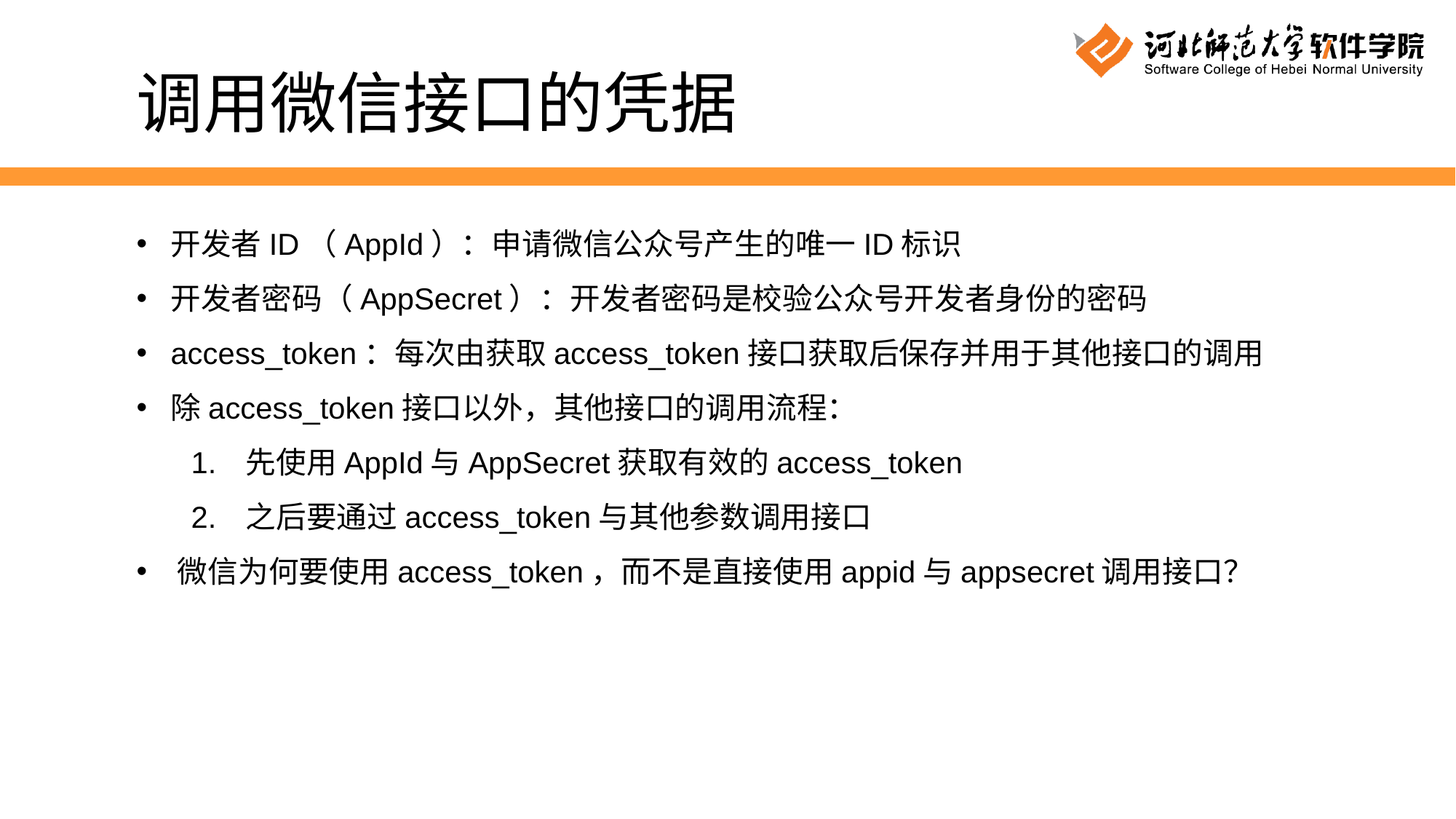

调用微信接口的凭据
开发者ID（AppId）：申请微信公众号产生的唯一ID标识
开发者密码（AppSecret）：开发者密码是校验公众号开发者身份的密码
access_token：每次由获取access_token接口获取后保存并用于其他接口的调用
除access_token接口以外，其他接口的调用流程：
先使用AppId与AppSecret获取有效的access_token
之后要通过access_token与其他参数调用接口
微信为何要使用access_token，而不是直接使用appid与appsecret调用接口？